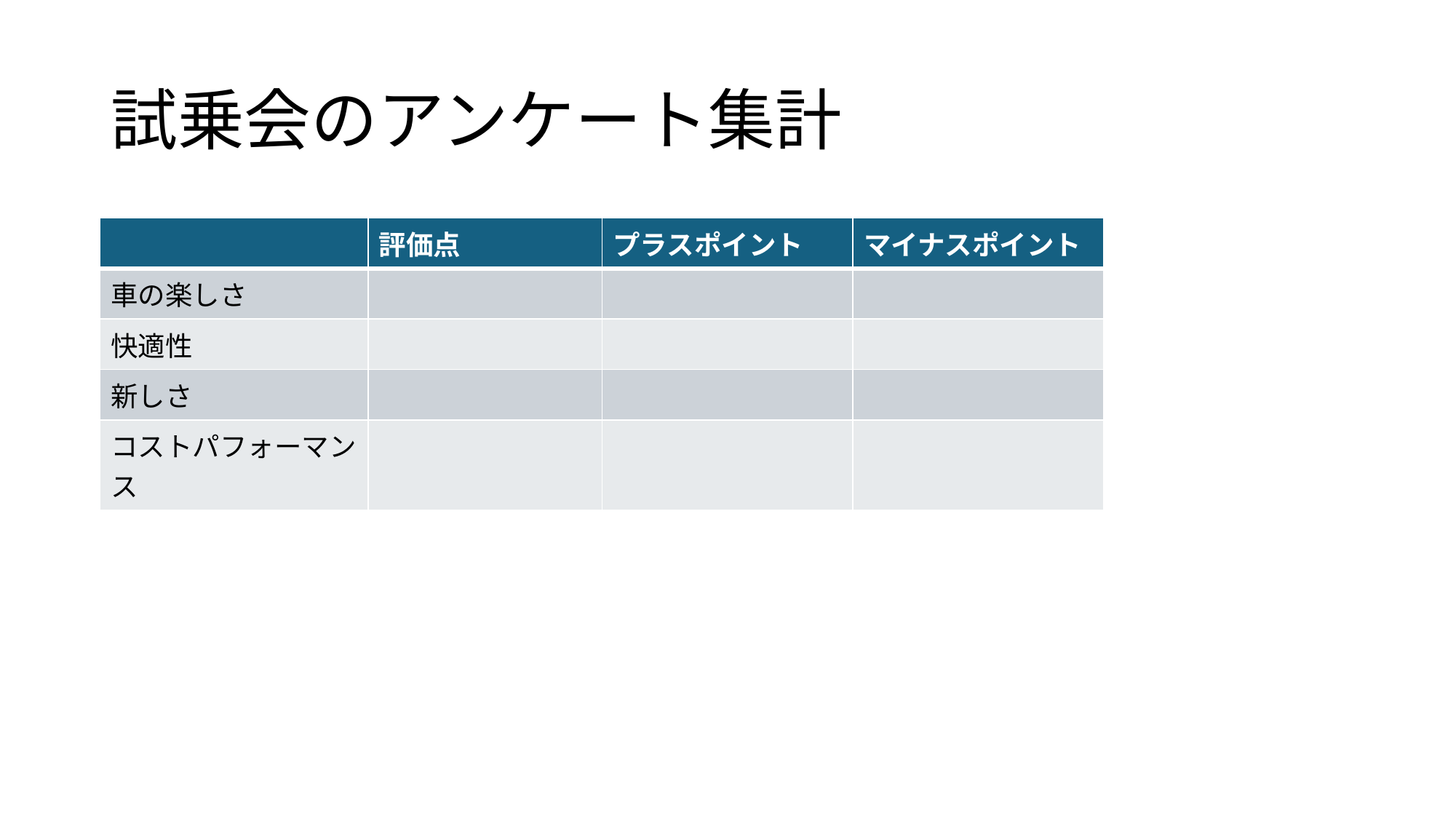

# 試乗会のアンケート集計
|  | 評価点 | プラスポイント | マイナスポイント |
| --- | --- | --- | --- |
| 車の楽しさ |  |  |  |
| 快適性 |  |  |  |
| 新しさ |  |  |  |
| コストパフォーマンス |  |  |  |